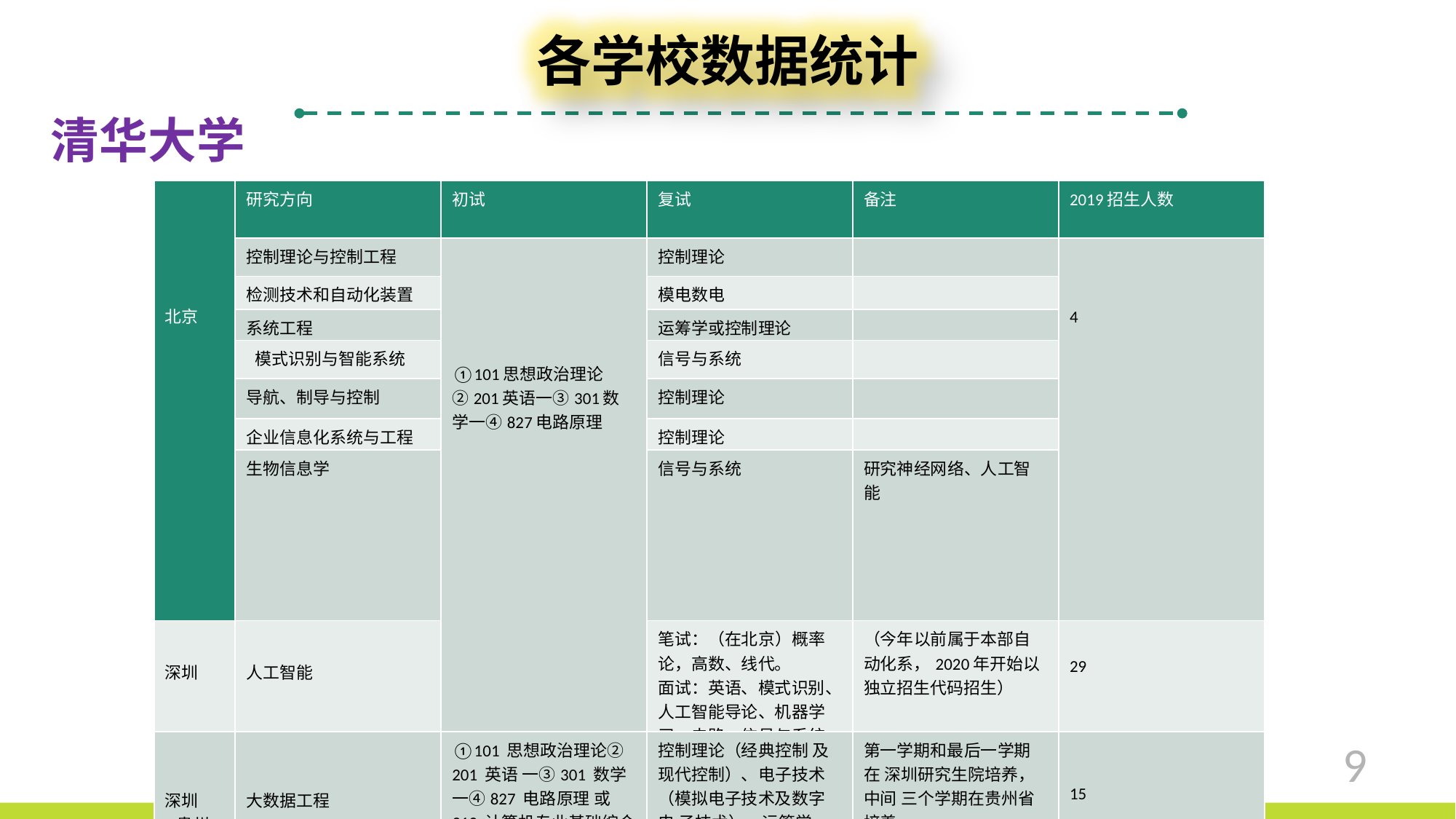

各学校数据统计
清华大学
| 北京 | 研究方向 | 初试 | 复试 | 备注 | 2019招生人数 |
| --- | --- | --- | --- | --- | --- |
|  | 控制理论与控制工程 | ①101思想政治理论②201英语一③301数学一④827电路原理 | 控制理论 |  | 4 |
|  | 检测技术和自动化装置 |  | 模电数电 |  |  |
|  | 系统工程 |  | 运筹学或控制理论 |  |  |
|  | 模式识别与智能系统 |  | 信号与系统 |  |  |
|  | 导航、制导与控制 |  | 控制理论 |  |  |
|  | 企业信息化系统与工程 |  | 控制理论 |  |  |
|  | 生物信息学 |  | 信号与系统 | 研究神经网络、人工智能 |  |
| 深圳 | 人工智能 |  | 笔试：（在北京）概率论，高数、线代。 面试：英语、模式识别、人工智能导论、机器学习、电路、信号与系统 | （今年以前属于本部自动化系，2020年开始以独立招生代码招生） | 29 |
| 深圳+贵州 | 大数据工程 | ①101 思想政治理论②201 英语 一③301 数学一④827 电路原理 或 912 计算机专业基础综合 或 828 信号与系统 或 914 软件工 程基础综合 | 控制理论（经典控制 及现代控制）、电子技术 （模拟电子技术及数字电 子技术）、运筹学、信号与 系统、编译原理和数据库 原理、现代通信原理、软 件工程专业综合七科中选 一门。 | 第一学期和最后一学期在 深圳研究生院培养，中间 三个学期在贵州省培养。 | 15 |
9